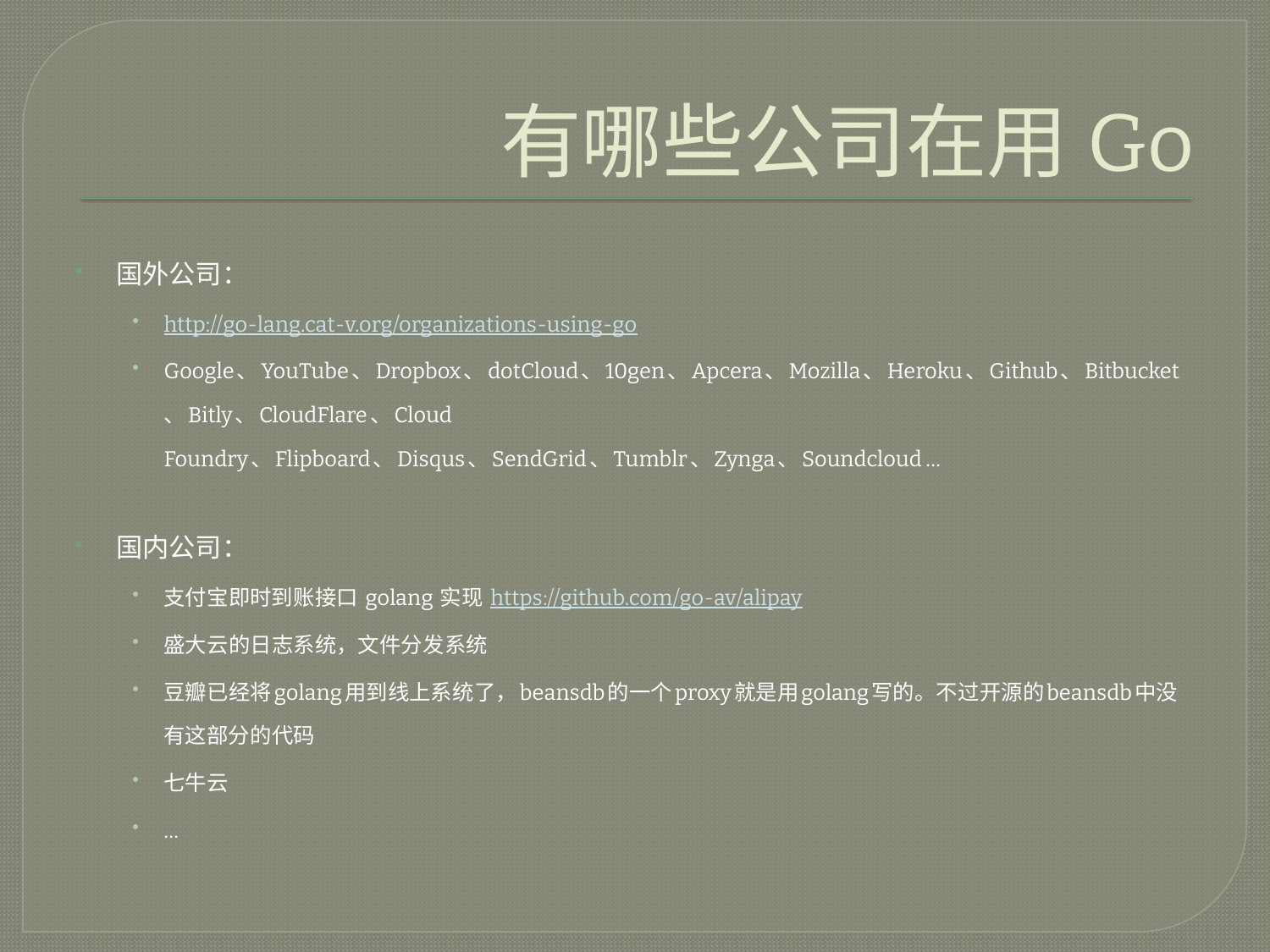

# 有哪些公司在用Go
国外公司：
http://go-lang.cat-v.org/organizations-using-go
Google、YouTube、Dropbox、dotCloud、10gen、Apcera、Mozilla、Heroku、Github、Bitbucket、Bitly、CloudFlare、Cloud Foundry、Flipboard、Disqus、SendGrid、Tumblr、Zynga、Soundcloud …

国内公司：
支付宝即时到账接口 golang 实现 https://github.com/go-av/alipay
盛大云的日志系统，文件分发系统
豆瓣已经将golang用到线上系统了，beansdb的一个proxy就是用golang写的。不过开源的beansdb中没有这部分的代码
七牛云
…